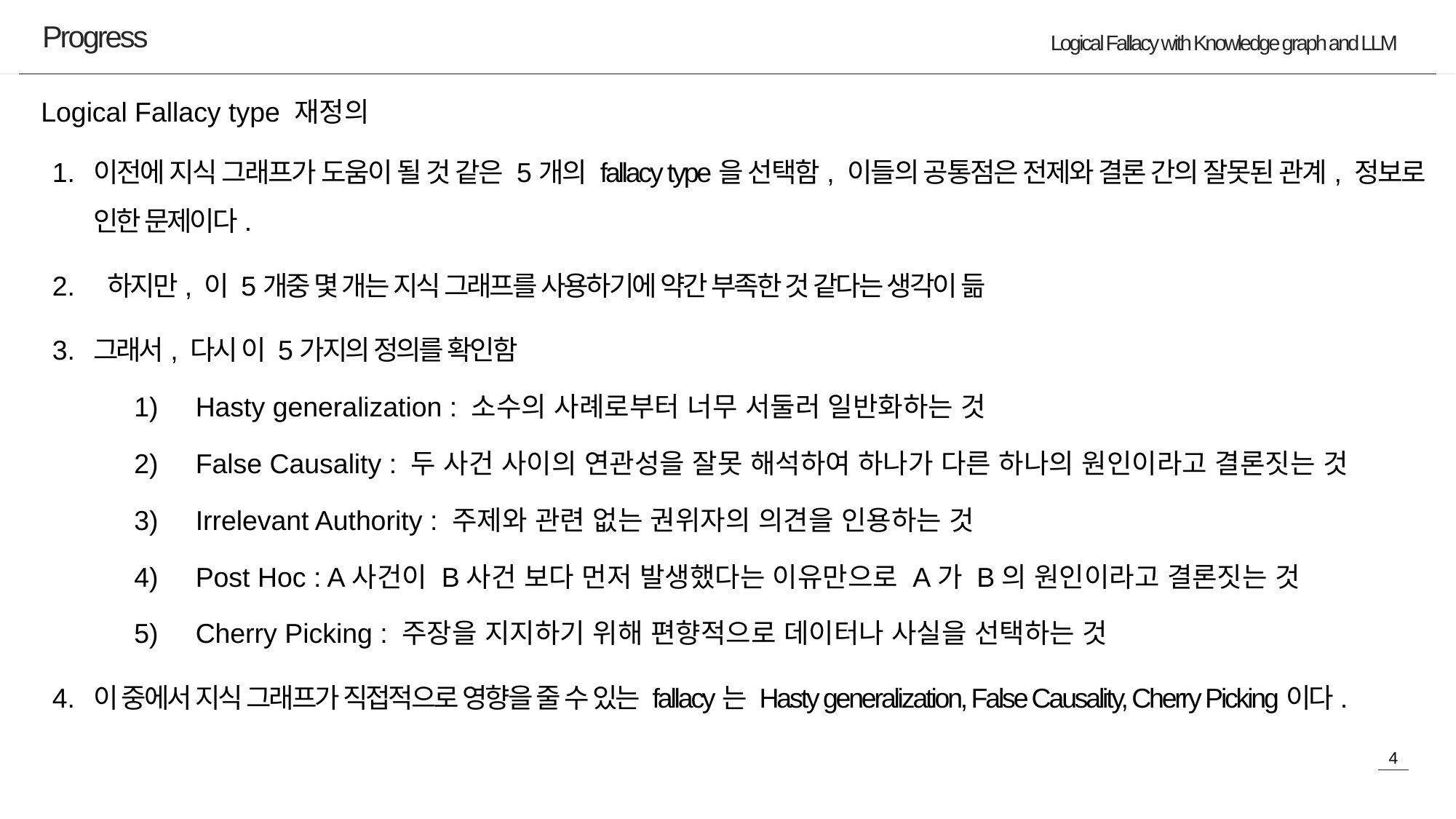

Progress
Logical Fallacy type 재정의
이전에 지식 그래프가 도움이 될 것 같은 5개의 fallacy type을 선택함, 이들의 공통점은 전제와 결론 간의 잘못된 관계, 정보로 인한 문제이다.
 하지만, 이 5개중 몇 개는 지식 그래프를 사용하기에 약간 부족한 것 같다는 생각이 듦
그래서, 다시 이 5가지의 정의를 확인함
Hasty generalization : 소수의 사례로부터 너무 서둘러 일반화하는 것
False Causality : 두 사건 사이의 연관성을 잘못 해석하여 하나가 다른 하나의 원인이라고 결론짓는 것
Irrelevant Authority : 주제와 관련 없는 권위자의 의견을 인용하는 것
Post Hoc : A사건이 B사건 보다 먼저 발생했다는 이유만으로 A가 B의 원인이라고 결론짓는 것
Cherry Picking : 주장을 지지하기 위해 편향적으로 데이터나 사실을 선택하는 것
이 중에서 지식 그래프가 직접적으로 영향을 줄 수 있는 fallacy는 Hasty generalization, False Causality, Cherry Picking이다.